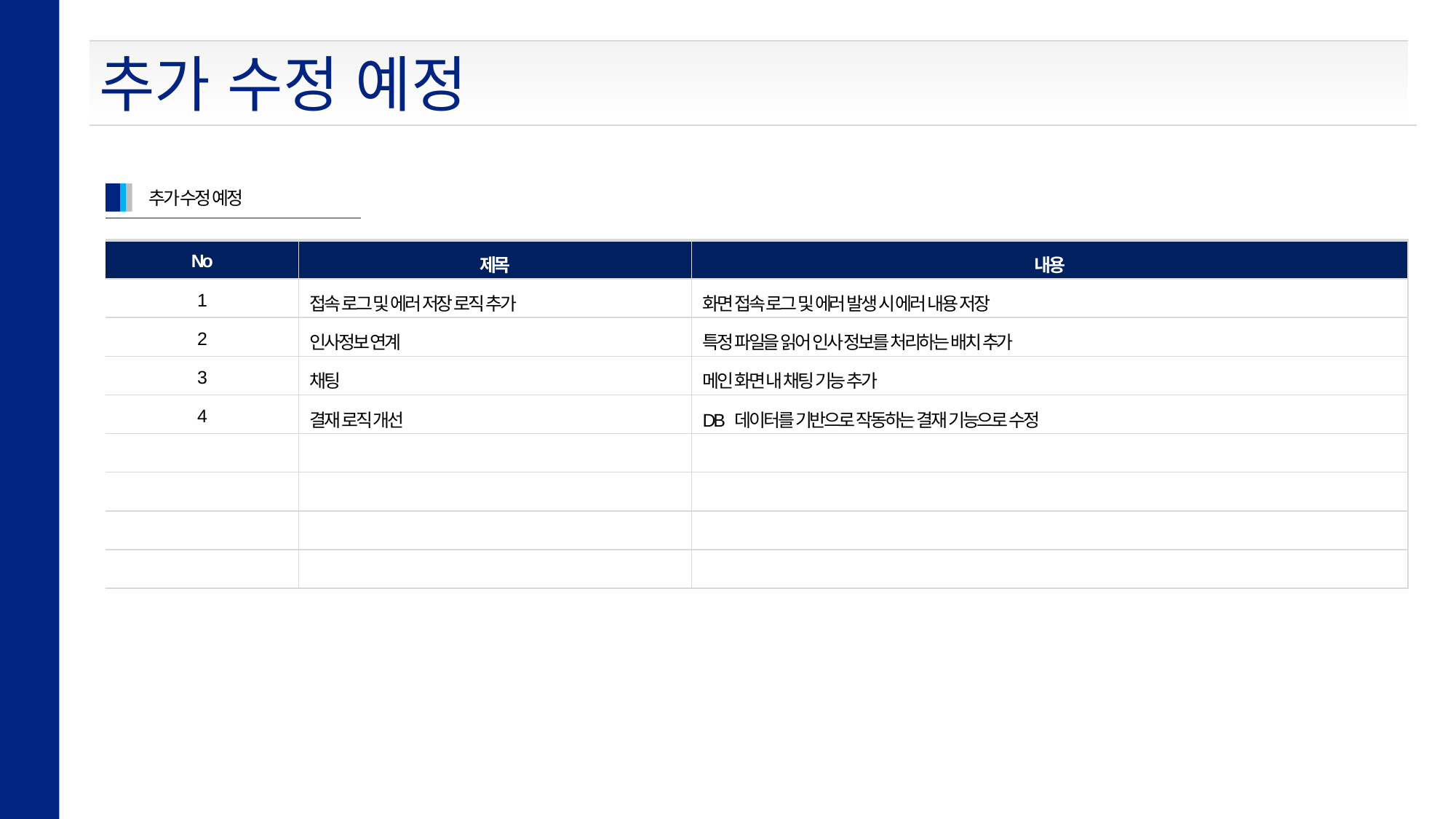

추가 수정 예정
추가 수정 예정

| No | 제목 | 내용 |
| --- | --- | --- |
| 1 | 접속 로그 및 에러 저장 로직 추가 | 화면 접속 로그 및 에러 발생 시 에러 내용 저장 |
| 2 | 인사정보 연계 | 특정 파일을 읽어 인사 정보를 처리하는 배치 추가 |
| 3 | 채팅 | 메인 화면 내 채팅 기능 추가 |
| 4 | 결재 로직 개선 | DB 데이터를 기반으로 작동하는 결재 기능으로 수정 |
|  |  |  |
|  |  |  |
|  |  |  |
|  |  |  |